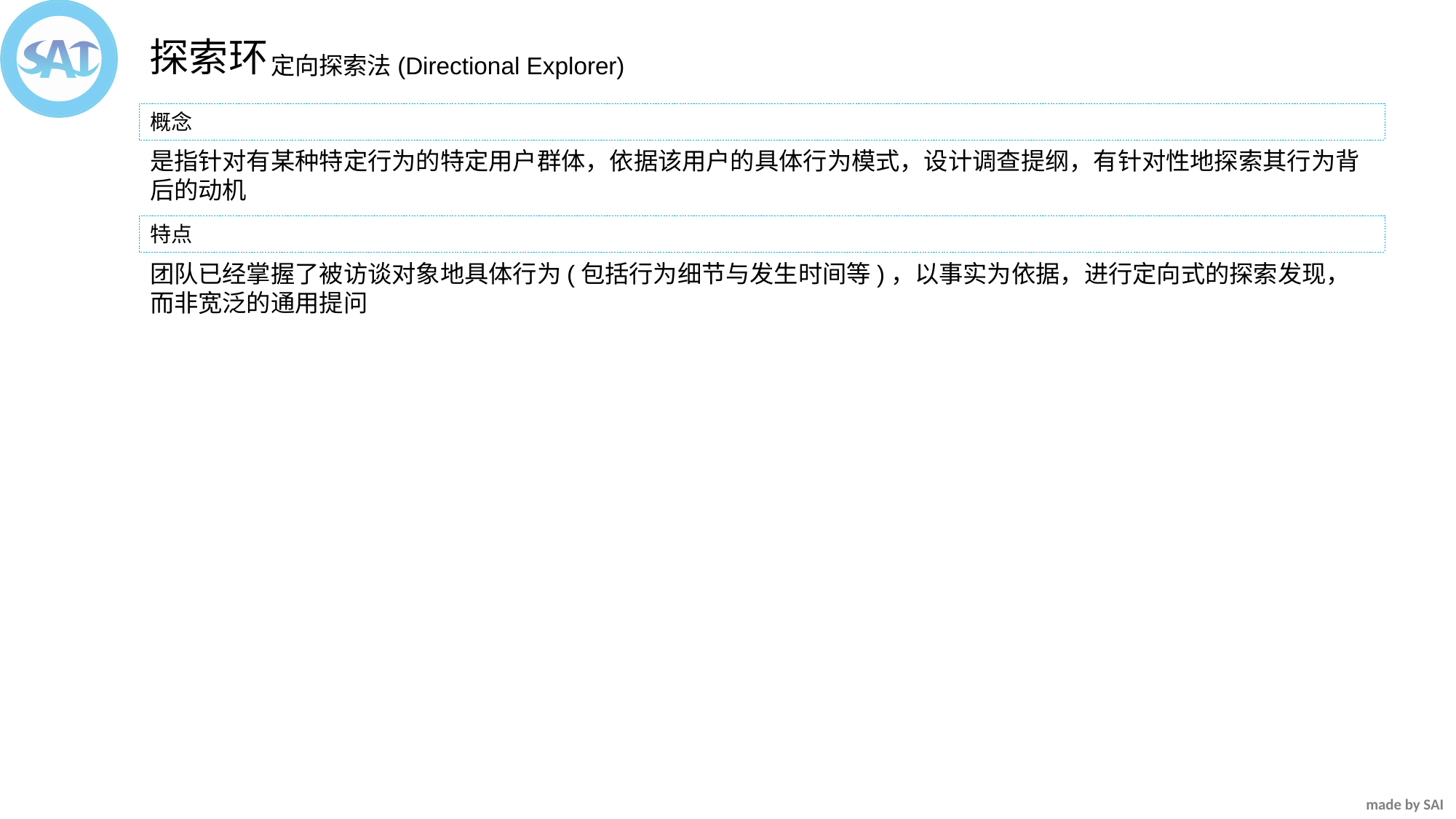

探索环
定向探索法(Directional Explorer)
概念
是指针对有某种特定行为的特定用户群体，依据该用户的具体行为模式，设计调查提纲，有针对性地探索其行为背后的动机
特点
团队已经掌握了被访谈对象地具体行为(包括行为细节与发生时间等)，以事实为依据，进行定向式的探索发现，而非宽泛的通用提问